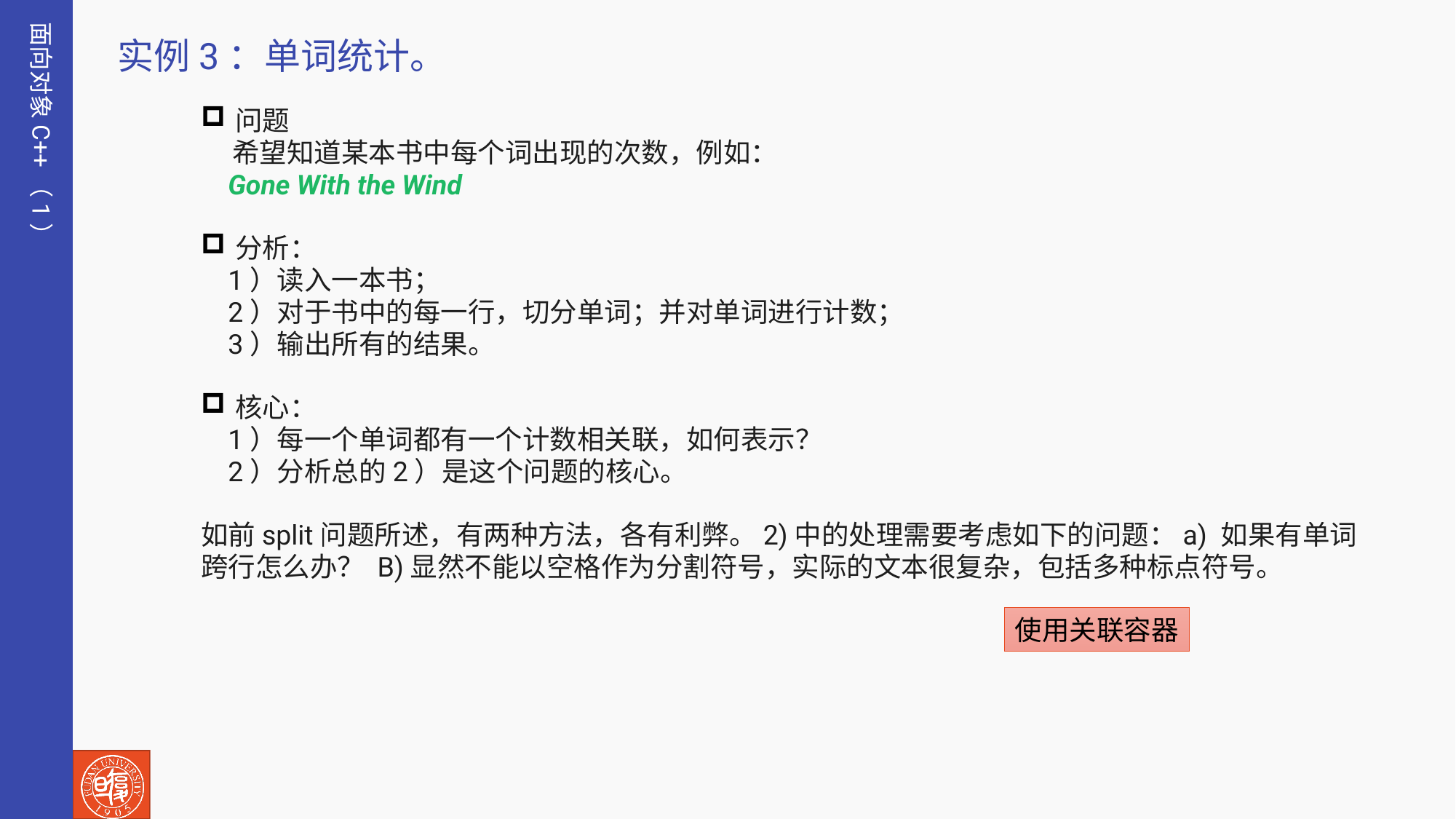

面向对象C++（1）
实例3：单词统计。
问题
    希望知道某本书中每个词出现的次数，例如：
    Gone With the Wind

分析：
    1）读入一本书；
    2）对于书中的每一行，切分单词；并对单词进行计数；
    3）输出所有的结果。

核心：
    1）每一个单词都有一个计数相关联，如何表示？
    2）分析总的2）是这个问题的核心。

如前split问题所述，有两种方法，各有利弊。2)中的处理需要考虑如下的问题：a) 如果有单词跨行怎么办？ B)显然不能以空格作为分割符号，实际的文本很复杂，包括多种标点符号。
使用关联容器